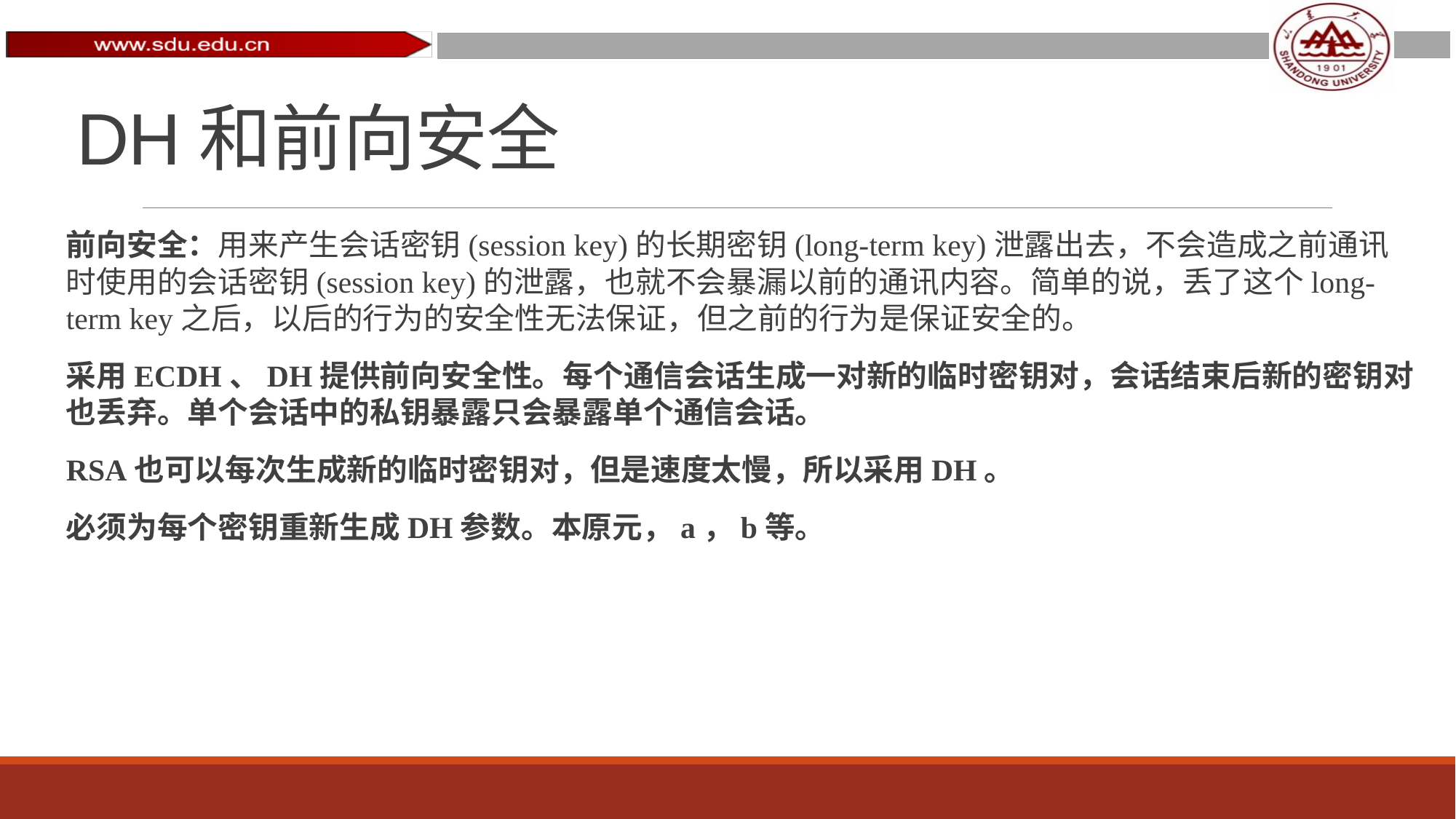

# DH和前向安全
前向安全：用来产生会话密钥(session key)的长期密钥(long-term key)泄露出去，不会造成之前通讯时使用的会话密钥(session key)的泄露，也就不会暴漏以前的通讯内容。简单的说，丢了这个long-term key之后，以后的行为的安全性无法保证，但之前的行为是保证安全的。
采用ECDH、DH提供前向安全性。每个通信会话生成一对新的临时密钥对，会话结束后新的密钥对也丢弃。单个会话中的私钥暴露只会暴露单个通信会话。
RSA也可以每次生成新的临时密钥对，但是速度太慢，所以采用DH。
必须为每个密钥重新生成DH参数。本原元，a，b等。